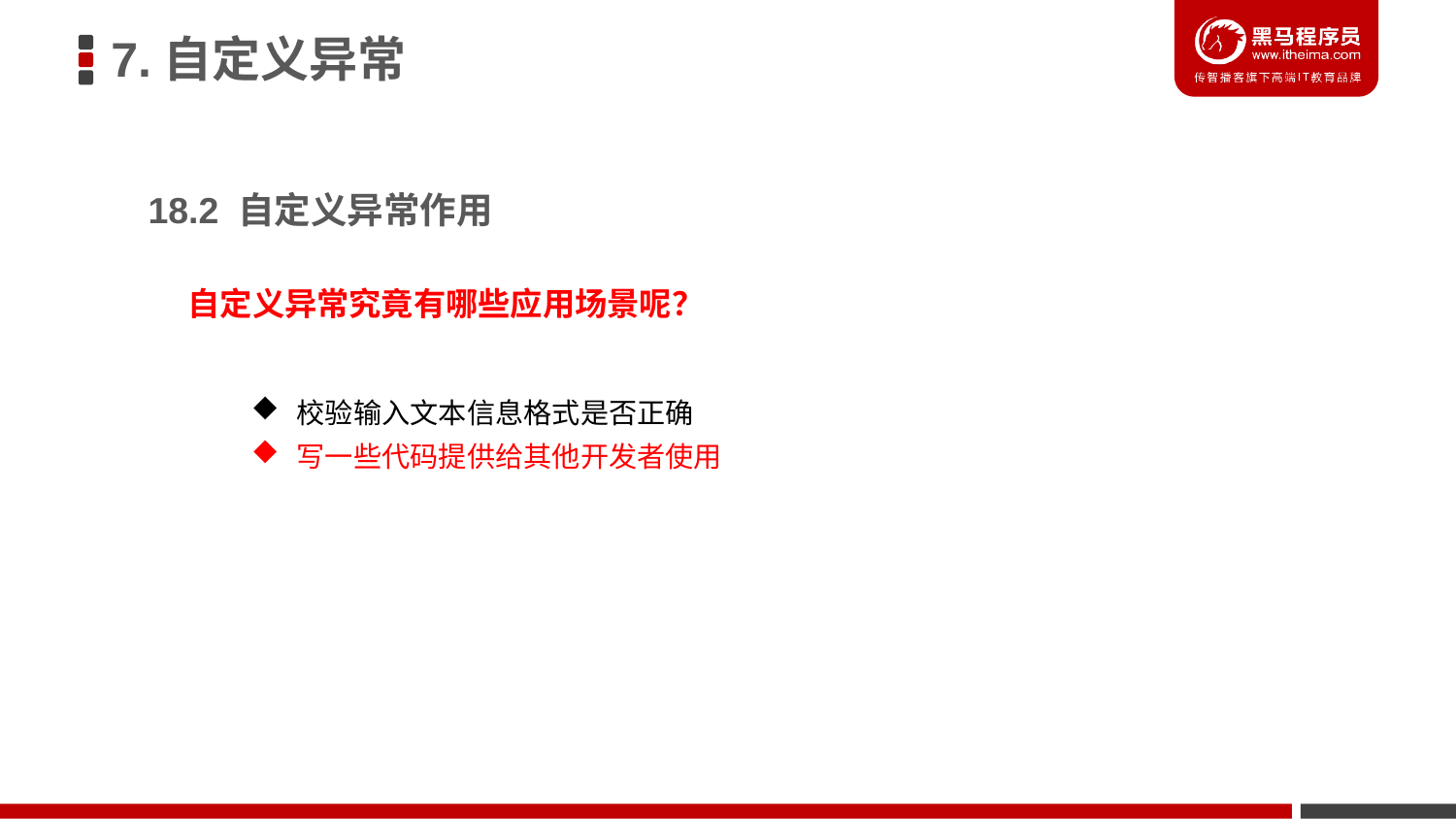

7.自定义异常
18.2 自定义异常作用
自定义异常究竟有哪些应用场景呢？
校验输入文本信息格式是否正确
写一些代码提供给其他开发者使用